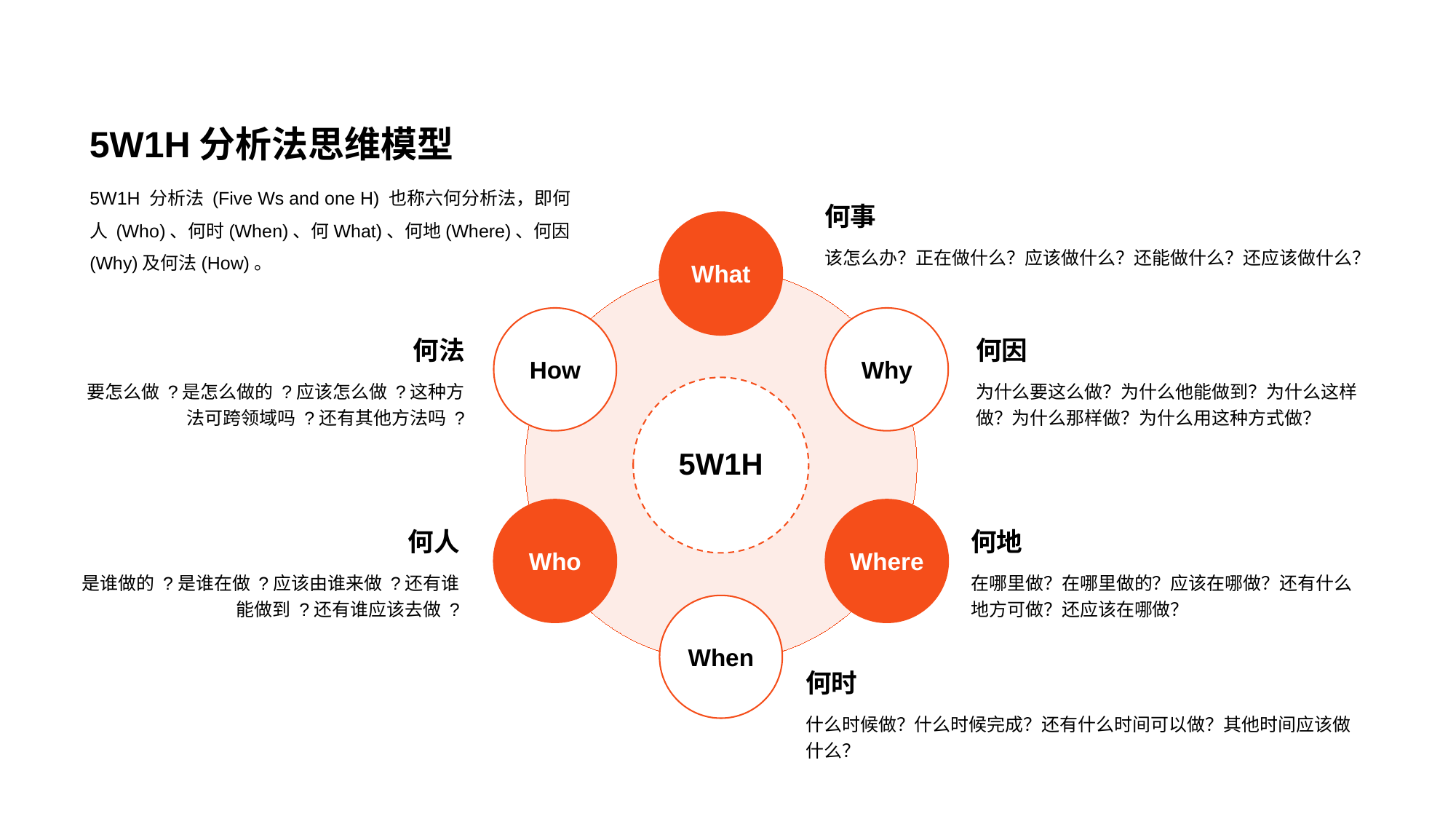

5W1H分析法思维模型
5W1H 分析法 (Five Ws and one H) 也称六何分析法，即何人 (Who)、何时(When)、何What)、何地(Where)、何因(Why)及何法(How)。
何事
该怎么办？正在做什么？应该做什么？还能做什么？还应该做什么？
What

How
Why
5W1H
Who
Where
When
何法
要怎么做 ?是怎么做的 ?应该怎么做 ?这种方法可跨领域吗 ?还有其他方法吗 ?
何因
为什么要这么做？为什么他能做到？为什么这样做？为什么那样做？为什么用这种方式做？
何人
是谁做的 ?是谁在做 ?应该由谁来做 ?还有谁能做到 ?还有谁应该去做 ?
何地
在哪里做？在哪里做的？应该在哪做？还有什么地方可做？还应该在哪做？
何时
什么时候做？什么时候完成？还有什么时间可以做？其他时间应该做什么？